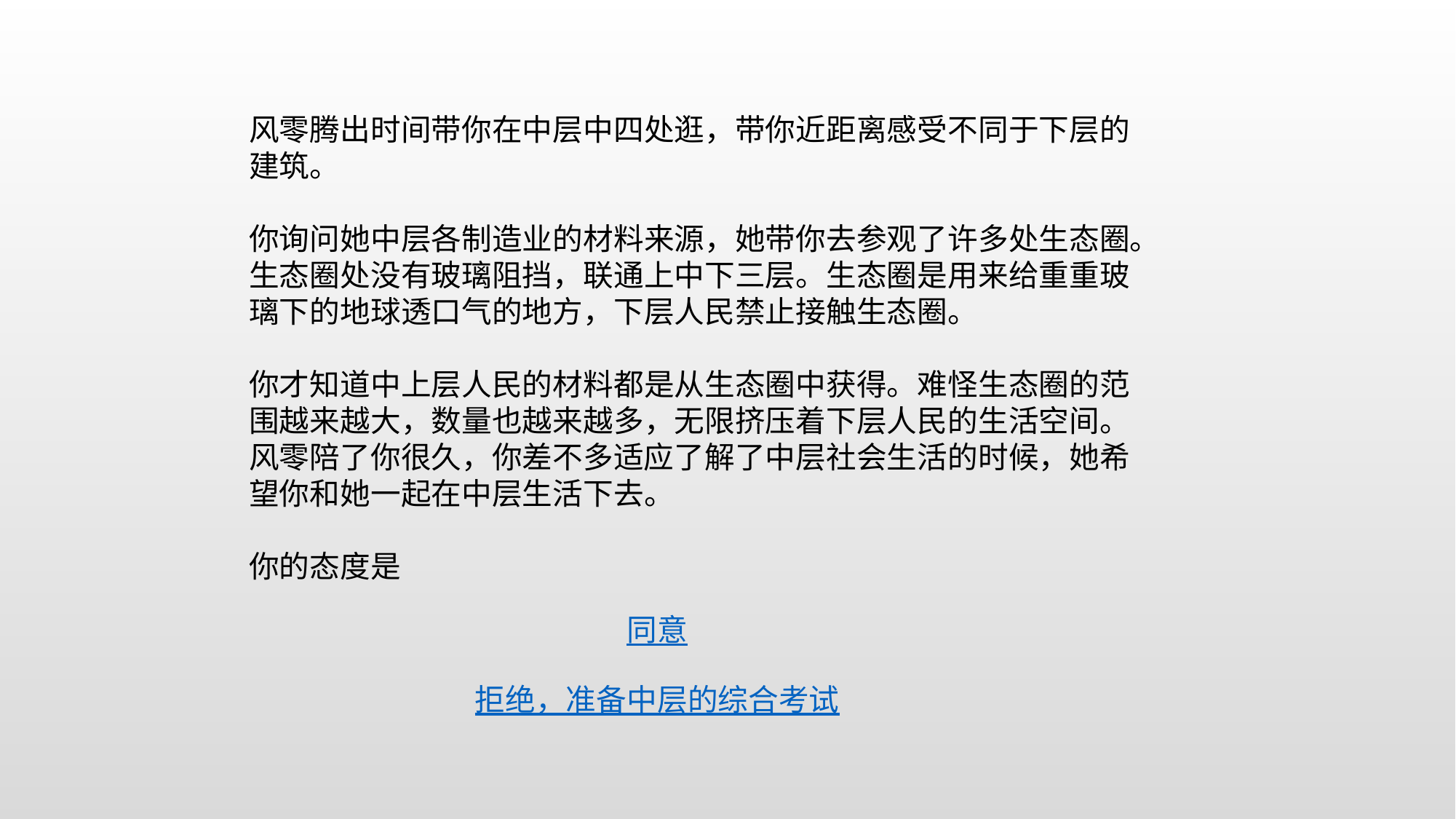

风零腾出时间带你在中层中四处逛，带你近距离感受不同于下层的建筑。

你询问她中层各制造业的材料来源，她带你去参观了许多处生态圈。生态圈处没有玻璃阻挡，联通上中下三层。生态圈是用来给重重玻璃下的地球透口气的地方，下层人民禁止接触生态圈。

你才知道中上层人民的材料都是从生态圈中获得。难怪生态圈的范围越来越大，数量也越来越多，无限挤压着下层人民的生活空间。
风零陪了你很久，你差不多适应了解了中层社会生活的时候，她希望你和她一起在中层生活下去。

你的态度是
同意
拒绝，准备中层的综合考试